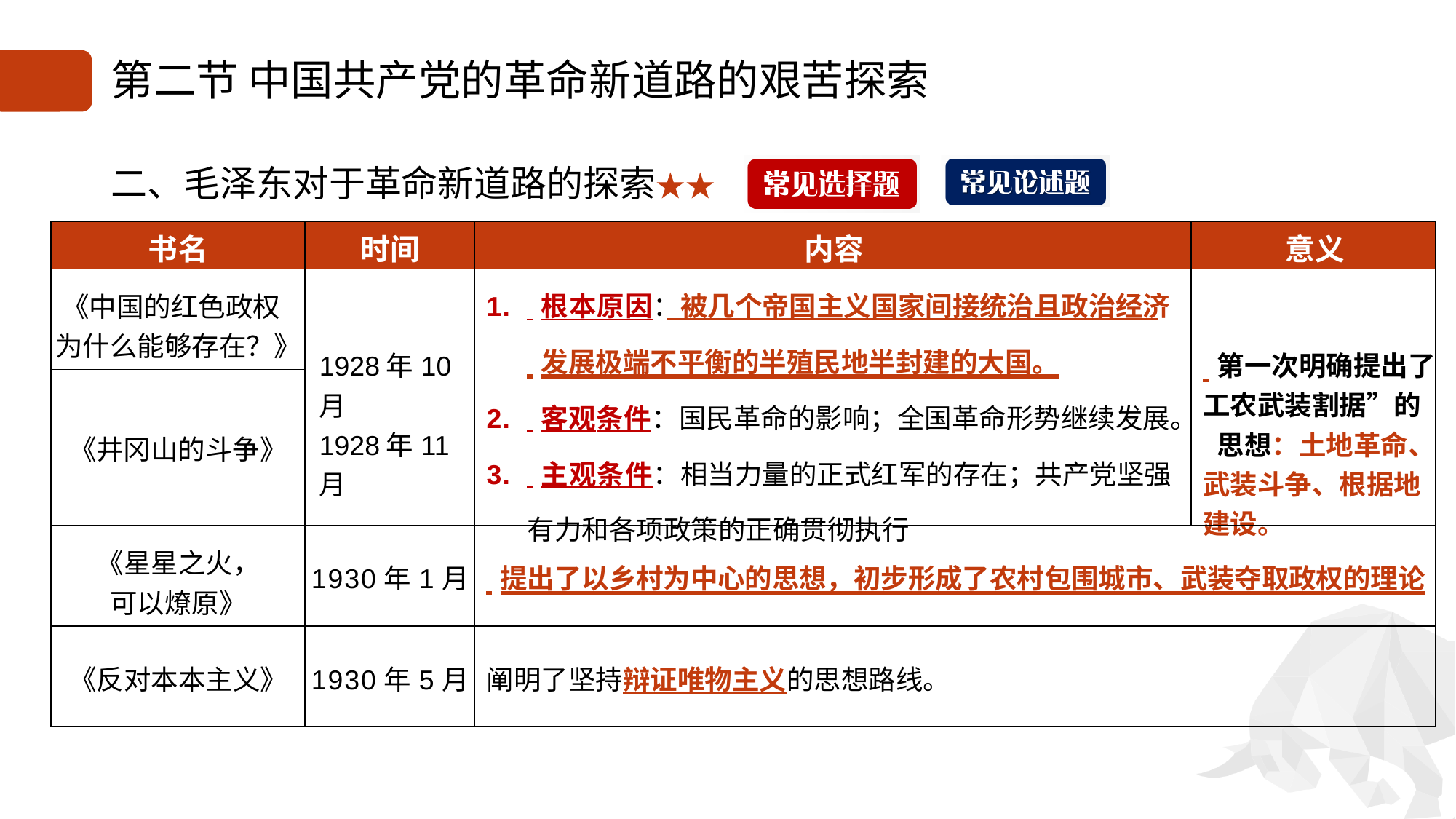

# 第二节 中国共产党的革命新道路的艰苦探索

二、毛泽东对于革命新道路的探索★★
| 书名 | 时间 | 内容 | 意义 |
| --- | --- | --- | --- |
| 《中国的红色政权 为什么能够存在？》 | 1928年10月 1928年11月 | 根本原因：被几个帝国主义国家间接统治且政治经济 发展极端不平衡的半殖民地半封建的大国。 客观条件：国民革命的影响；全国革命形势继续发展。 主观条件：相当力量的正式红军的存在；共产党坚强 有力和各项政策的正确贯彻执行 | 第一次明确提出了工农武装割据”的 思想：土地革命、武装斗争、根据地建设。 |
| 《井冈山的斗争》 |  |  |  |
| 《星星之火， 可以燎原》 | 1930年1月 | 提出了以乡村为中心的思想，初步形成了农村包围城市、武装夺取政权的理论 |  |
| 《反对本本主义》 | 1930年5月 | 阐明了坚持辩证唯物主义的思想路线。 |  |